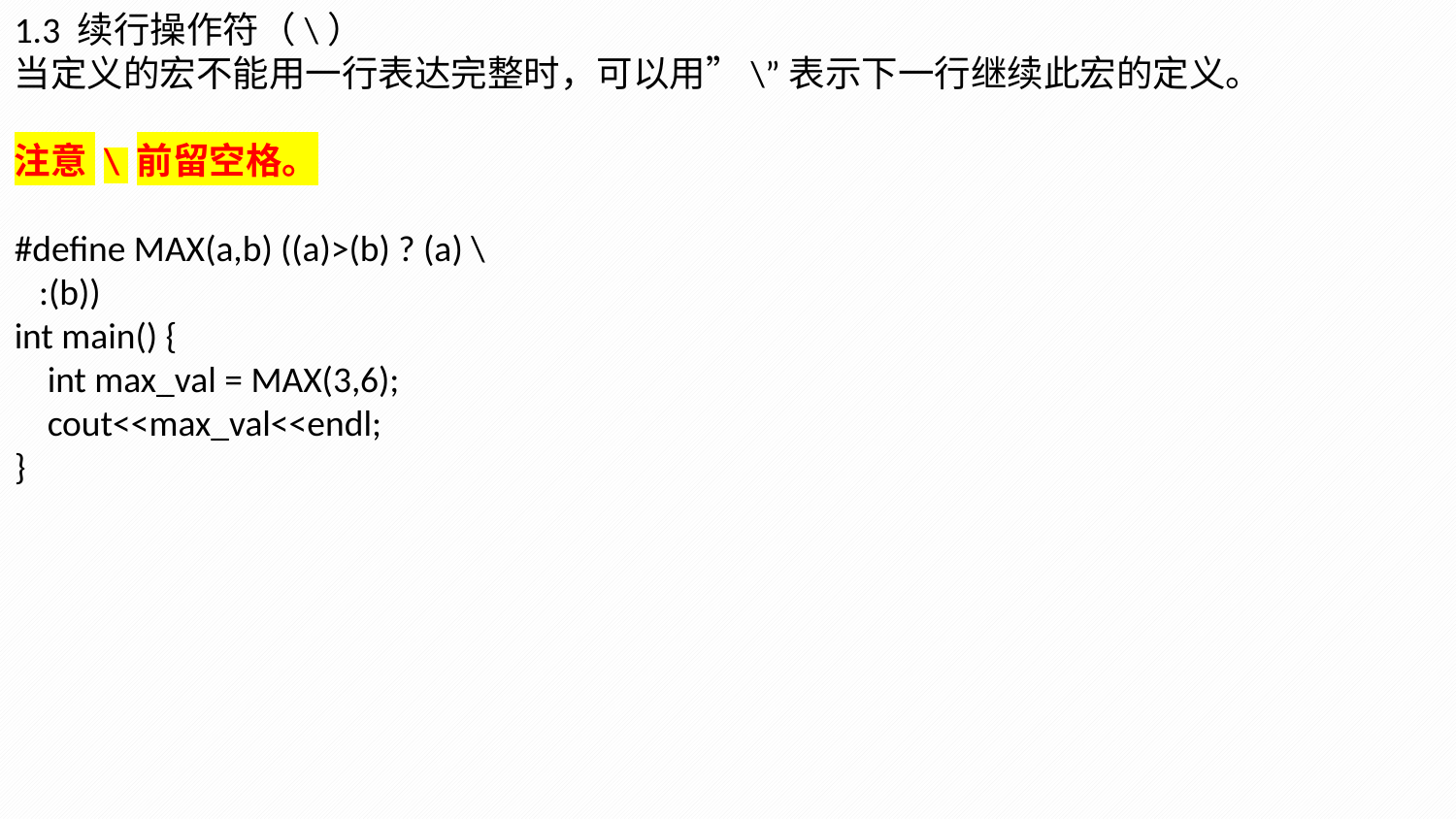

1.3 续行操作符（\）
当定义的宏不能用一行表达完整时，可以用”\”表示下一行继续此宏的定义。

注意 \ 前留空格。

#define MAX(a,b) ((a)>(b) ? (a) \
   :(b))
int main() {
    int max_val = MAX(3,6);
    cout<<max_val<<endl;
}